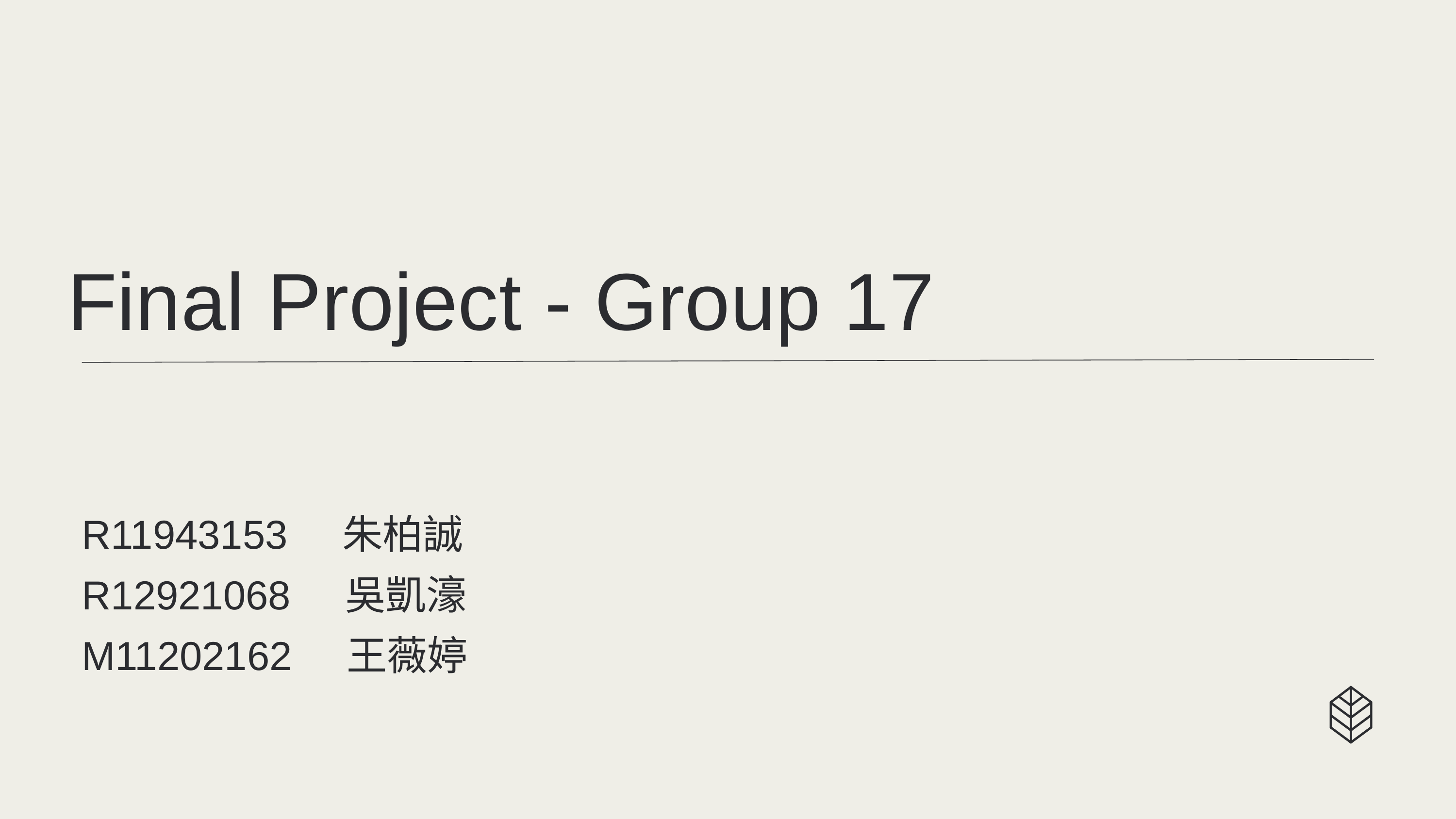

Final Project - Group 17

R11943153    朱柏誠
R12921068    吳凱濠
M11202162    王薇婷